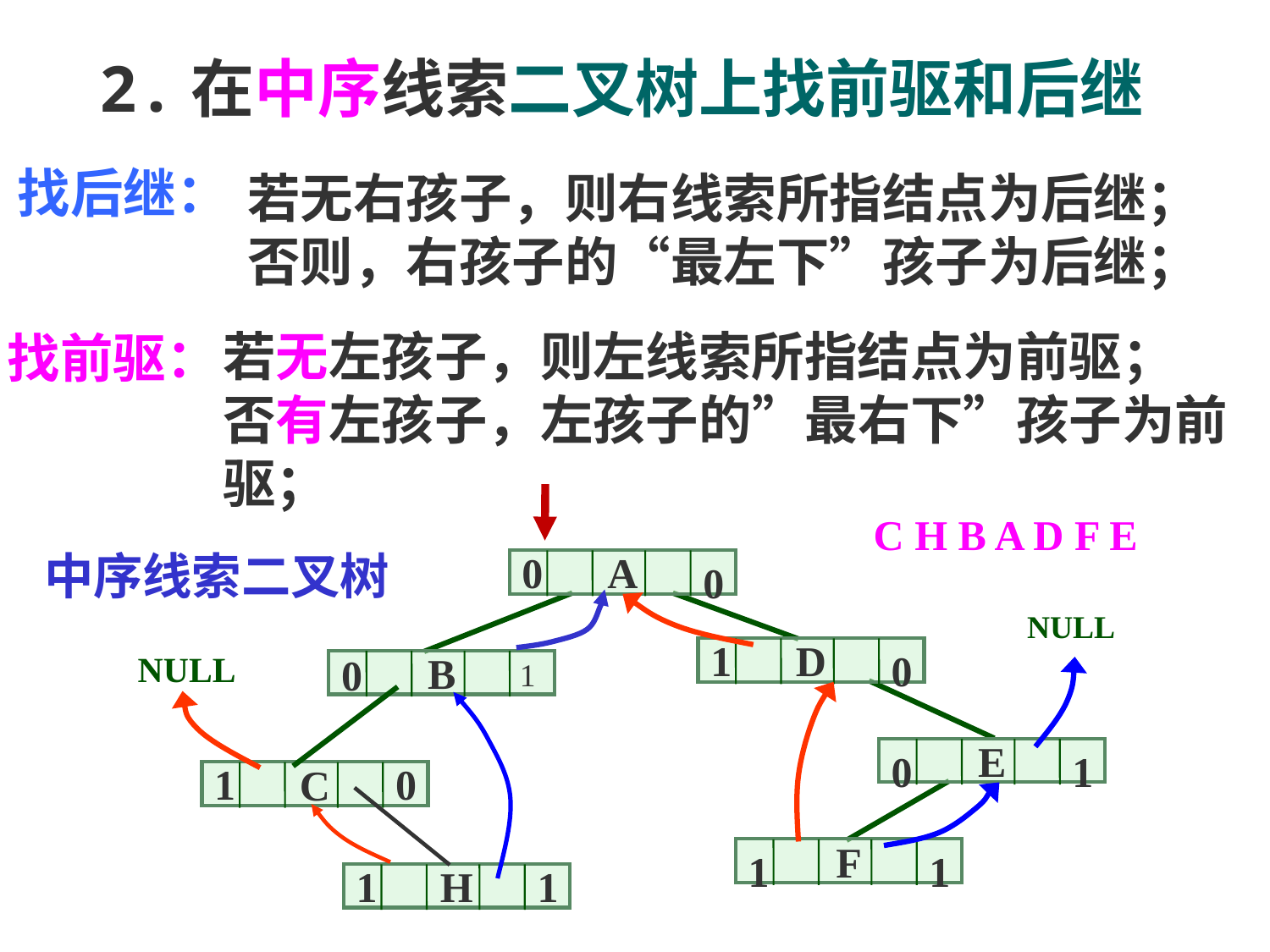

2.在中序线索二叉树上找前驱和后继
找后继：
 若无右孩子，则右线索所指结点为后继；
 否则，右孩子的“最左下”孩子为后继；
若无左孩子，则左线索所指结点为前驱；
否有左孩子，左孩子的”最右下”孩子为前驱；
找前驱：
C H B A D F E
中序线索二叉树
A

0
0

NULL
D

1
0
NULL
1
B

0

E

0
1
C

1
0

1
F

1
H

1
1